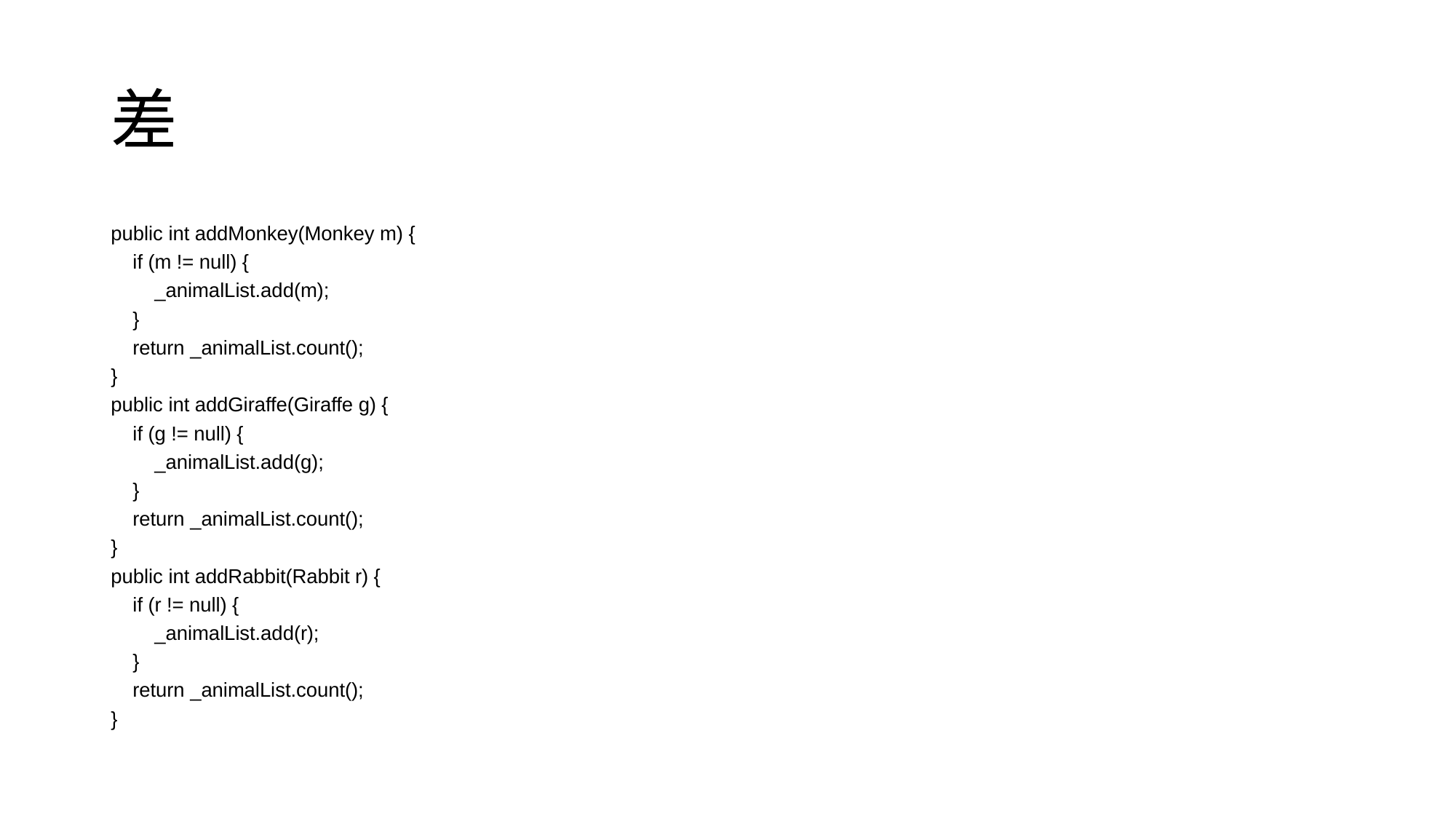

# 差
public int addMonkey(Monkey m) {
    if (m != null) {
        _animalList.add(m);
    }
    return _animalList.count();
}
public int addGiraffe(Giraffe g) {
    if (g != null) {
        _animalList.add(g);
    }
    return _animalList.count();
}
public int addRabbit(Rabbit r) {
    if (r != null) {
        _animalList.add(r);
    }
    return _animalList.count();
}